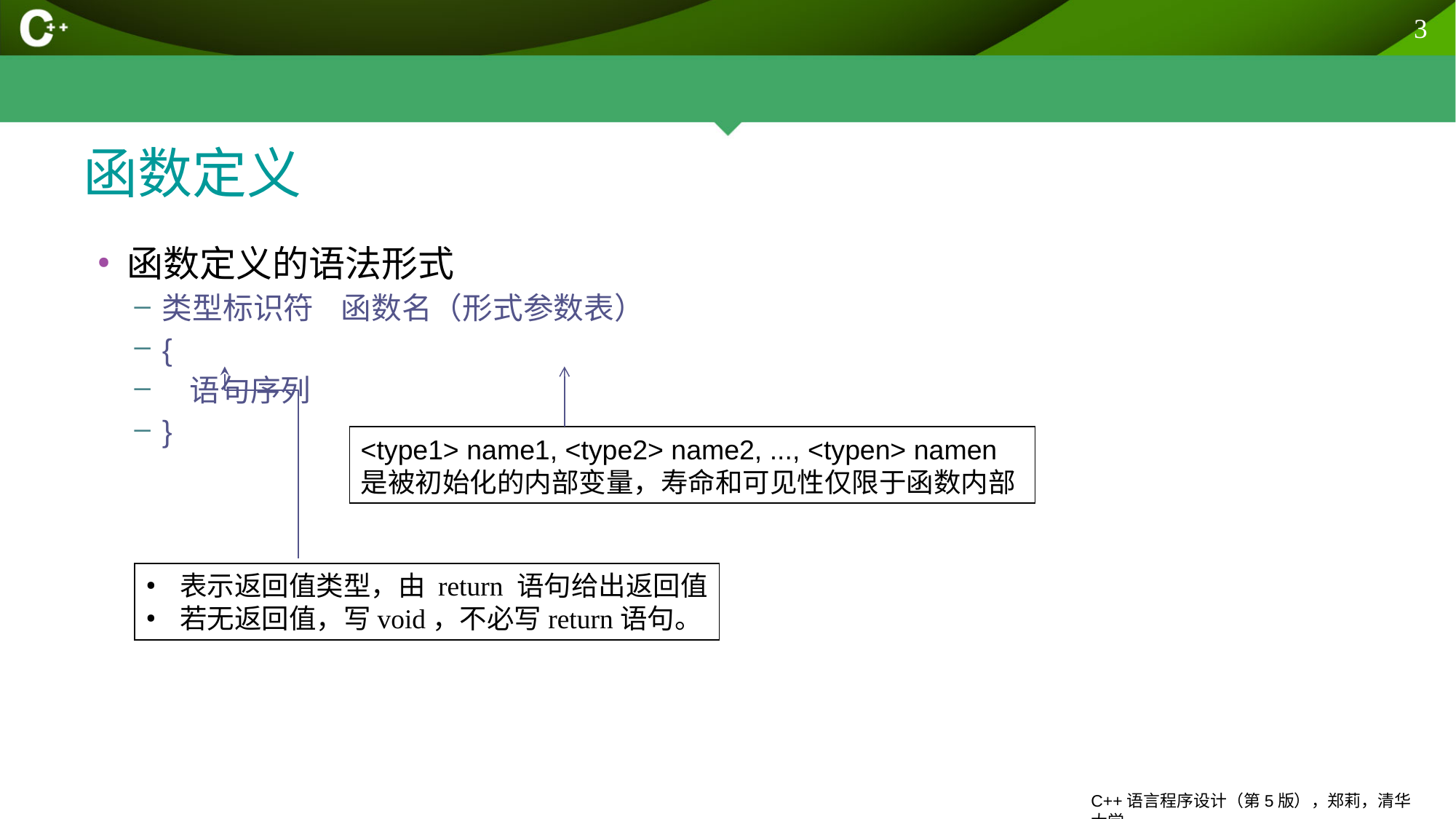

3
# 函数定义
函数定义的语法形式
类型标识符    函数名（形式参数表）
{
   语句序列
}

<type1> name1, <type2> name2, ..., <typen> namen
是被初始化的内部变量，寿命和可见性仅限于函数内部
表示返回值类型，由 return 语句给出返回值
若无返回值，写void，不必写return语句。